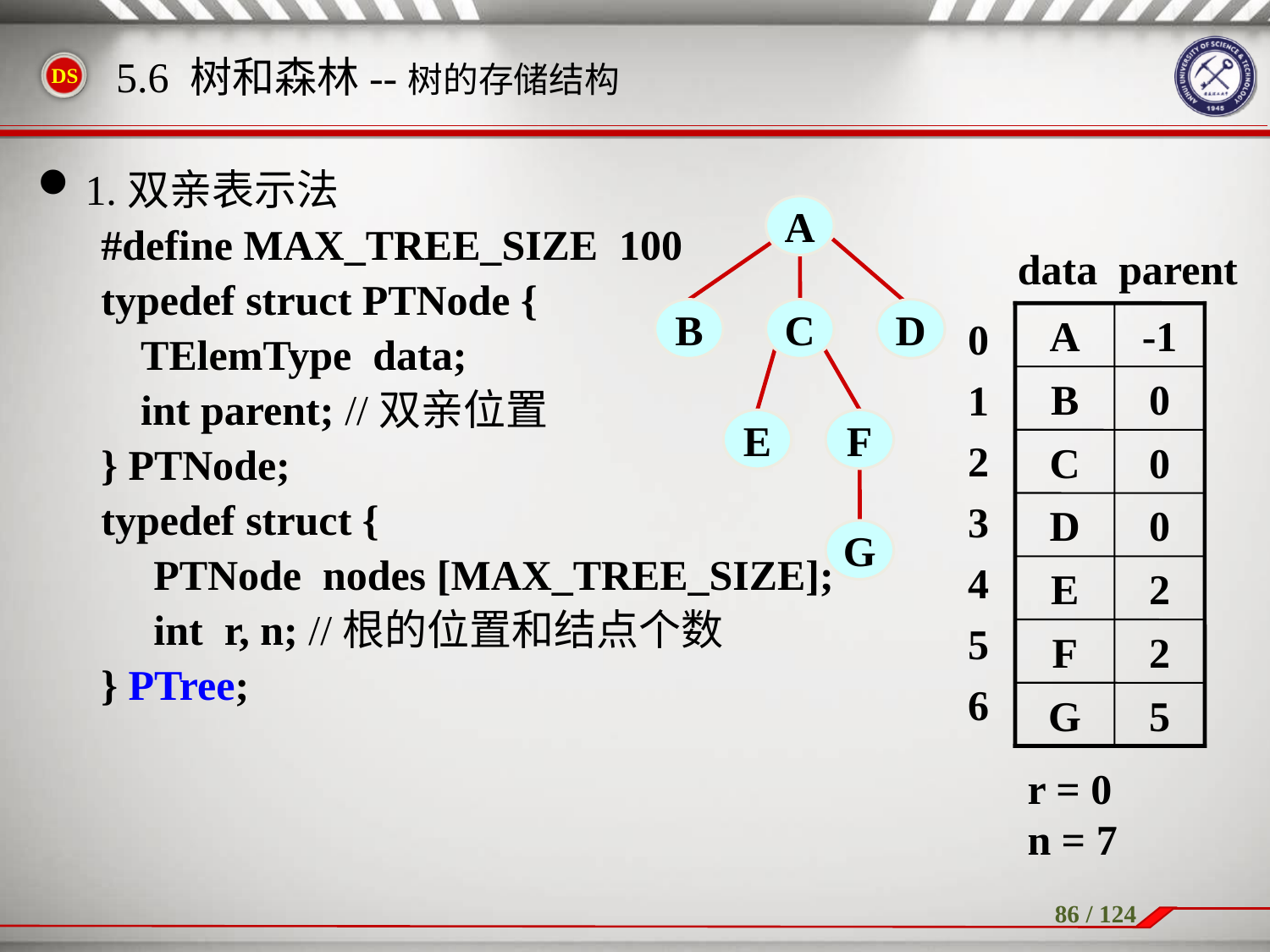

5.6 树和森林--树的存储结构
1.双亲表示法
#define MAX_TREE_SIZE  100
typedef struct PTNode {
	TElemType  data;
	int parent; //双亲位置
} PTNode;
typedef struct {
　PTNode  nodes [MAX_TREE_SIZE];
　int  r, n; //根的位置和结点个数
} PTree;
A

B
C
D
E
F
G
data  parent
A

-1

B

0
C

0
D

0
E

2
F

2
G

5

0
1
2
3
4
5
6
r = 0
n = 7